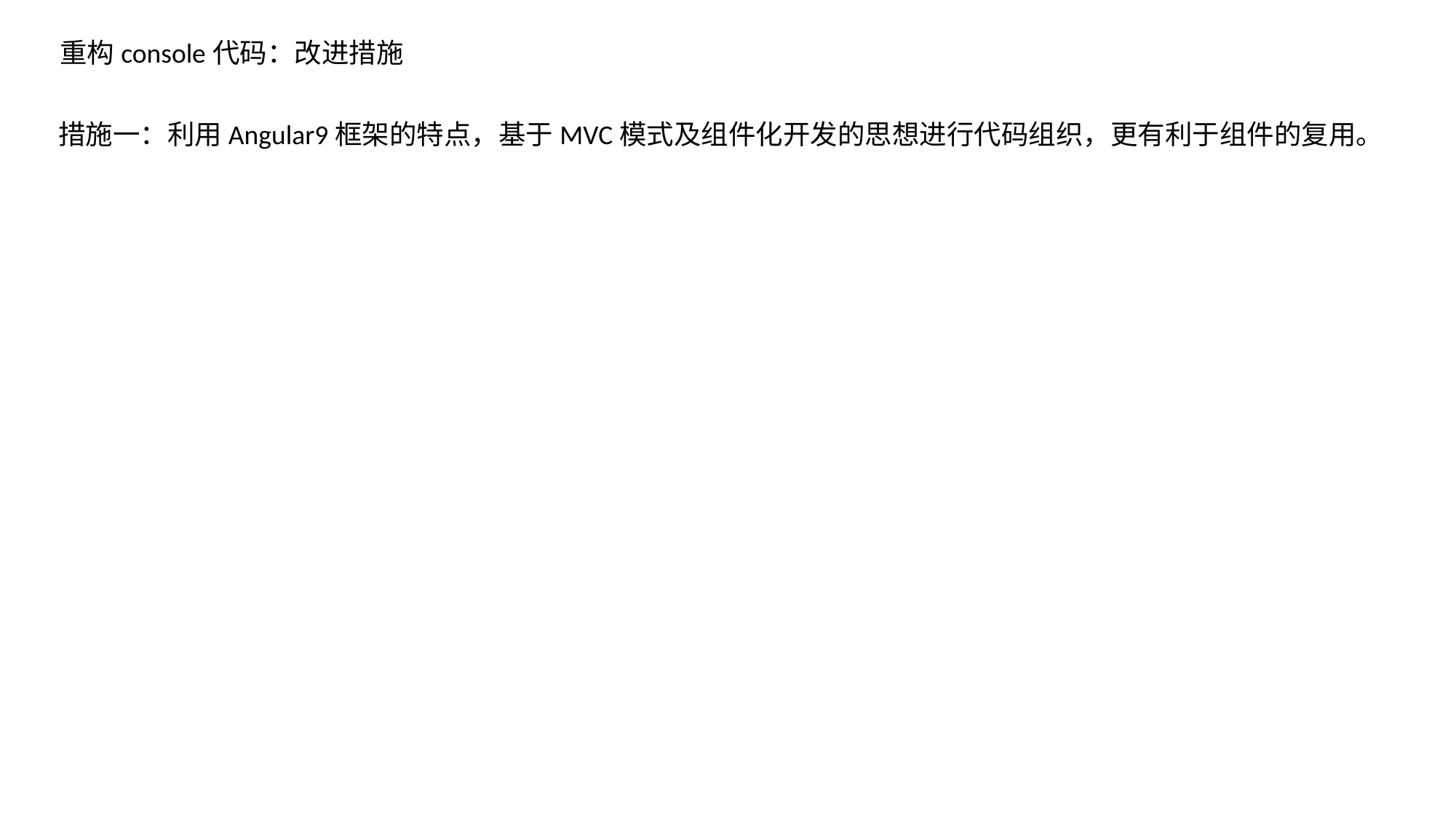

重构console代码：改进措施
措施一：利用Angular9框架的特点，基于MVC模式及组件化开发的思想进行代码组织，更有利于组件的复用。